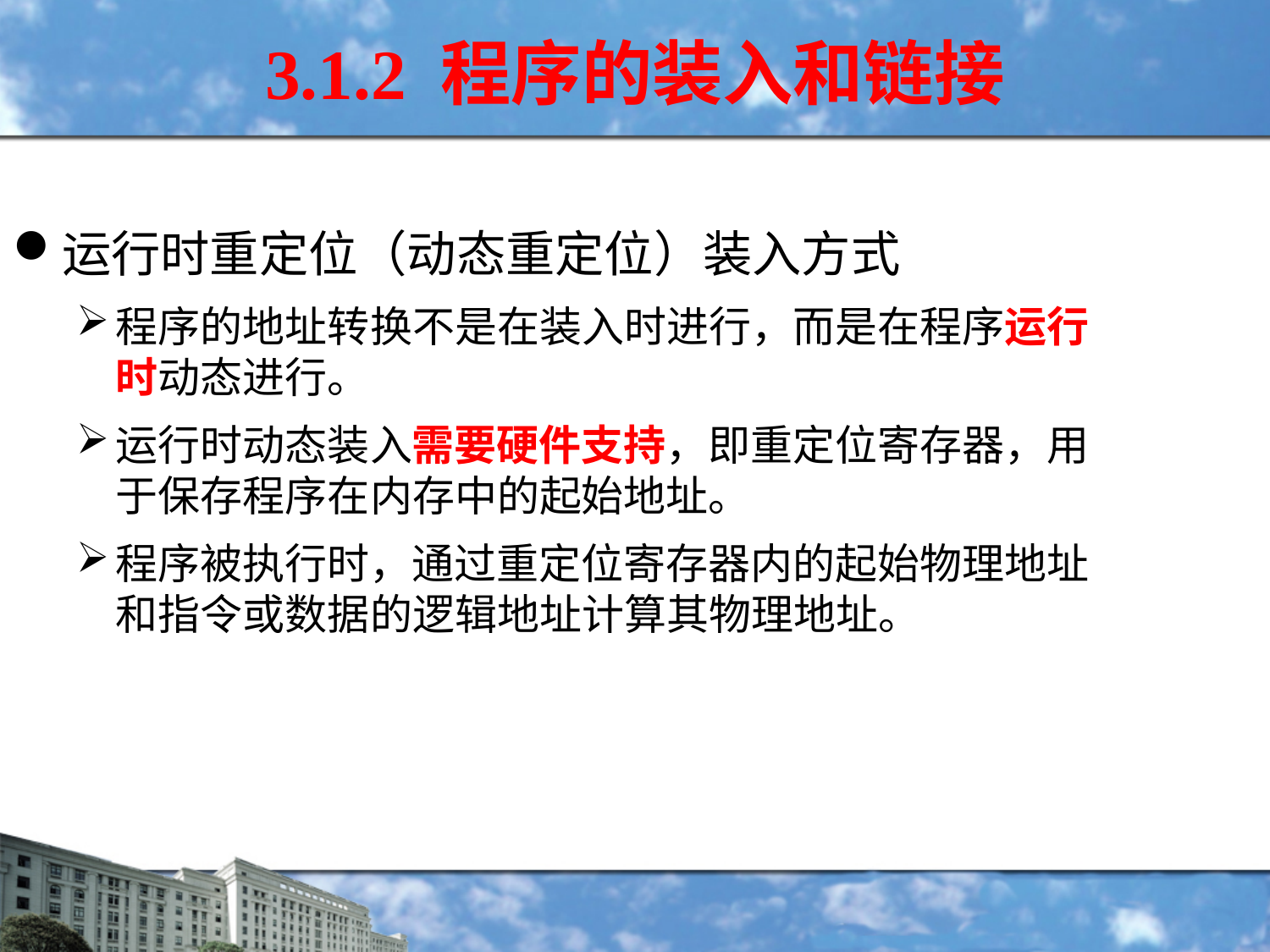

3.1.2 程序的装入和链接
运行时重定位（动态重定位）装入方式
程序的地址转换不是在装入时进行，而是在程序运行时动态进行。
运行时动态装入需要硬件支持，即重定位寄存器，用于保存程序在内存中的起始地址。
程序被执行时，通过重定位寄存器内的起始物理地址和指令或数据的逻辑地址计算其物理地址。